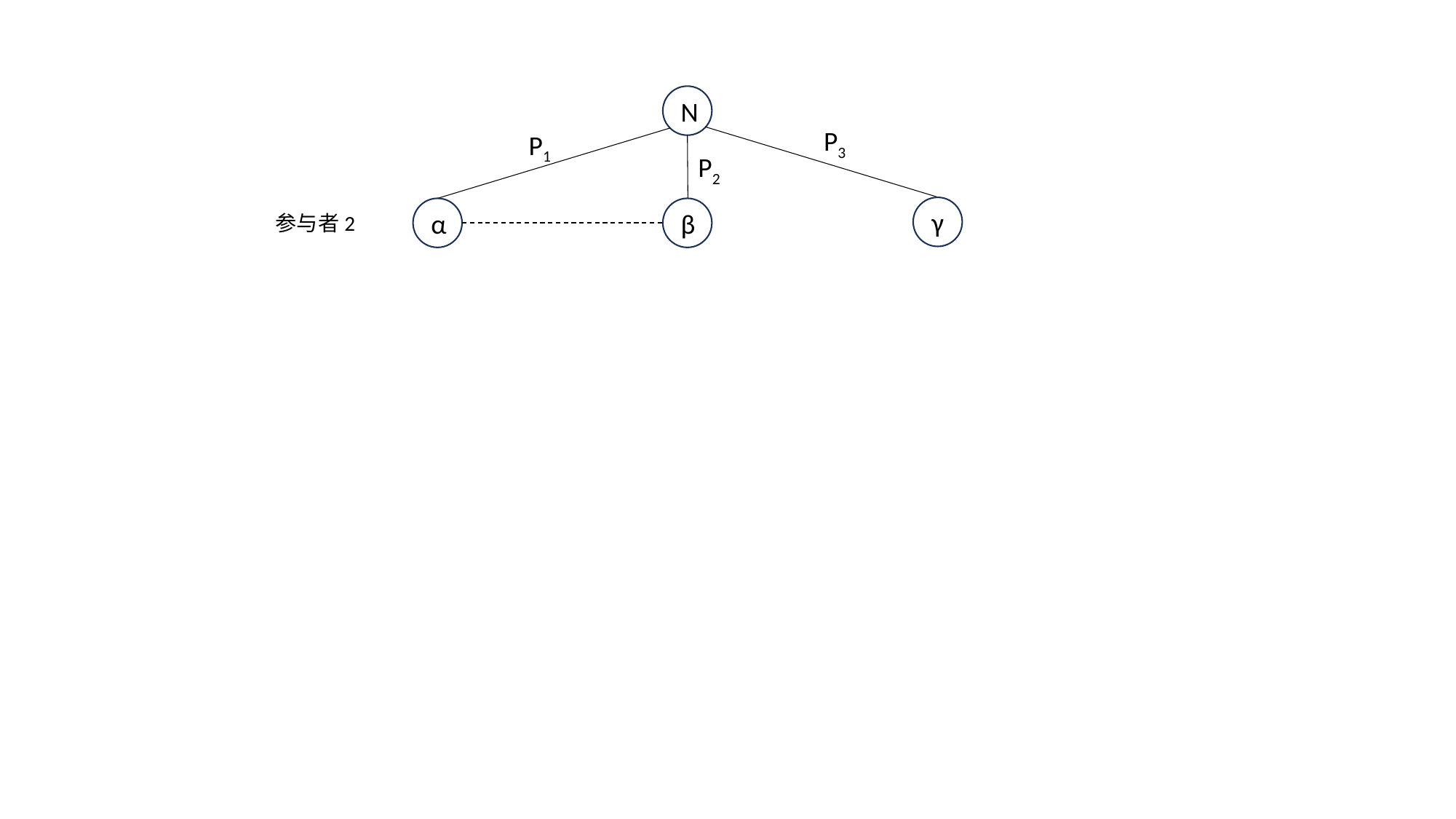

N
P3
P1
P2
γ
α
β
参与者2